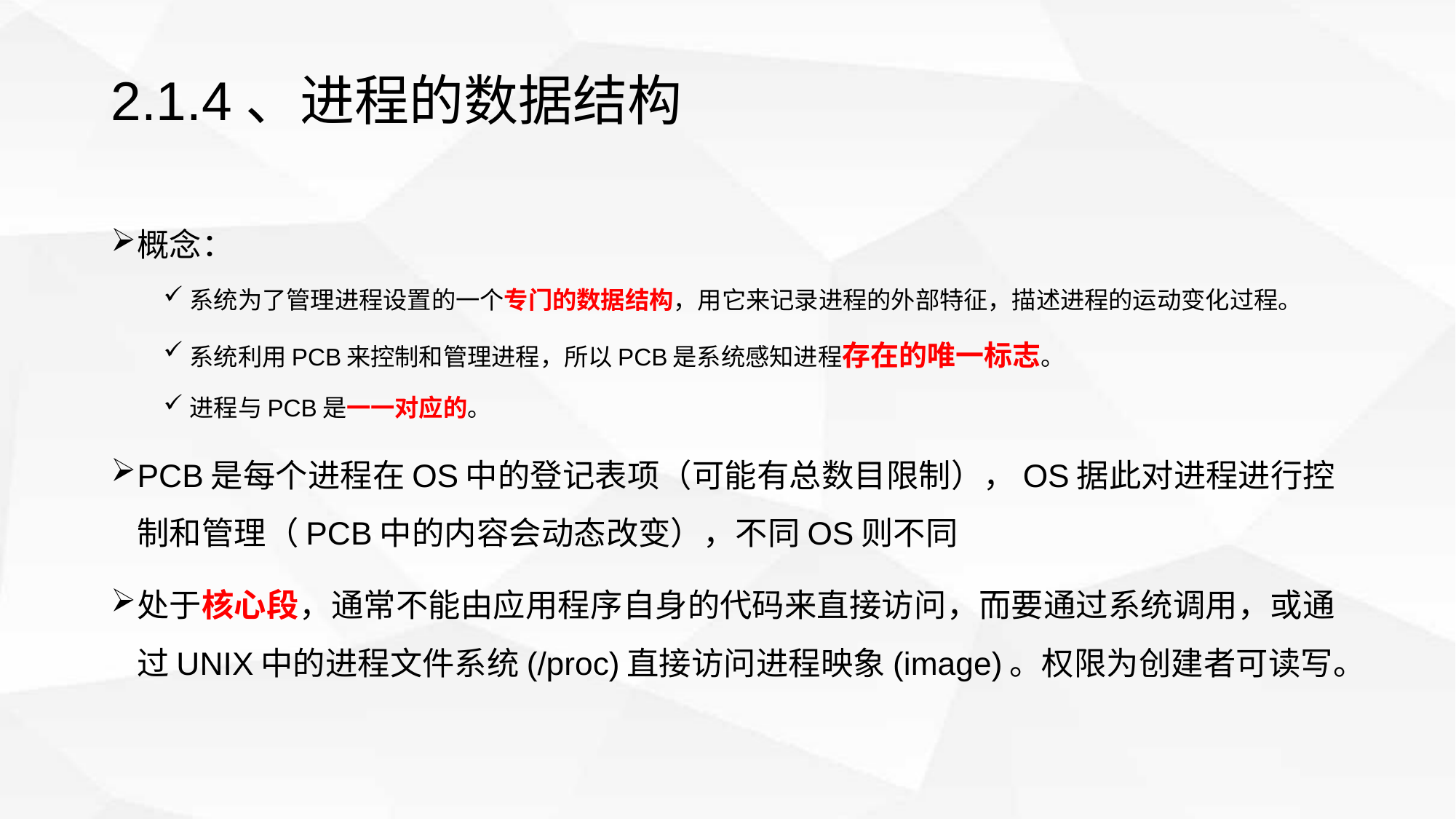

# 2.1.4、进程的数据结构
概念：
系统为了管理进程设置的一个专门的数据结构，用它来记录进程的外部特征，描述进程的运动变化过程。
系统利用PCB来控制和管理进程，所以PCB是系统感知进程存在的唯一标志。
进程与PCB是一一对应的。
PCB是每个进程在OS中的登记表项（可能有总数目限制），OS据此对进程进行控制和管理（PCB中的内容会动态改变），不同OS则不同
处于核心段，通常不能由应用程序自身的代码来直接访问，而要通过系统调用，或通过UNIX中的进程文件系统(/proc)直接访问进程映象(image)。权限为创建者可读写。